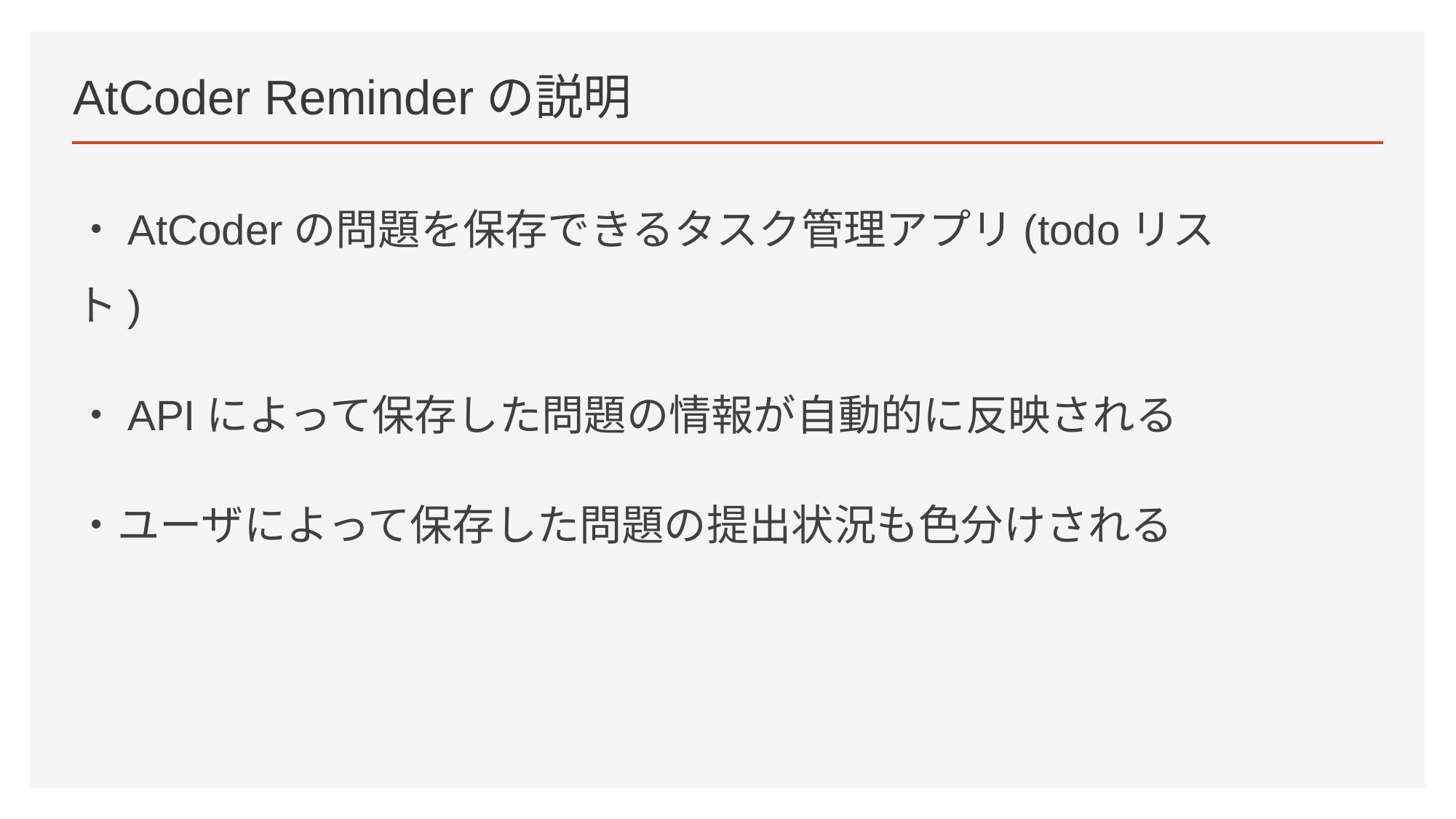

# AtCoder Reminderの説明
・AtCoderの問題を保存できるタスク管理アプリ(todoリスト)
・APIによって保存した問題の情報が自動的に反映される
・ユーザによって保存した問題の提出状況も色分けされる